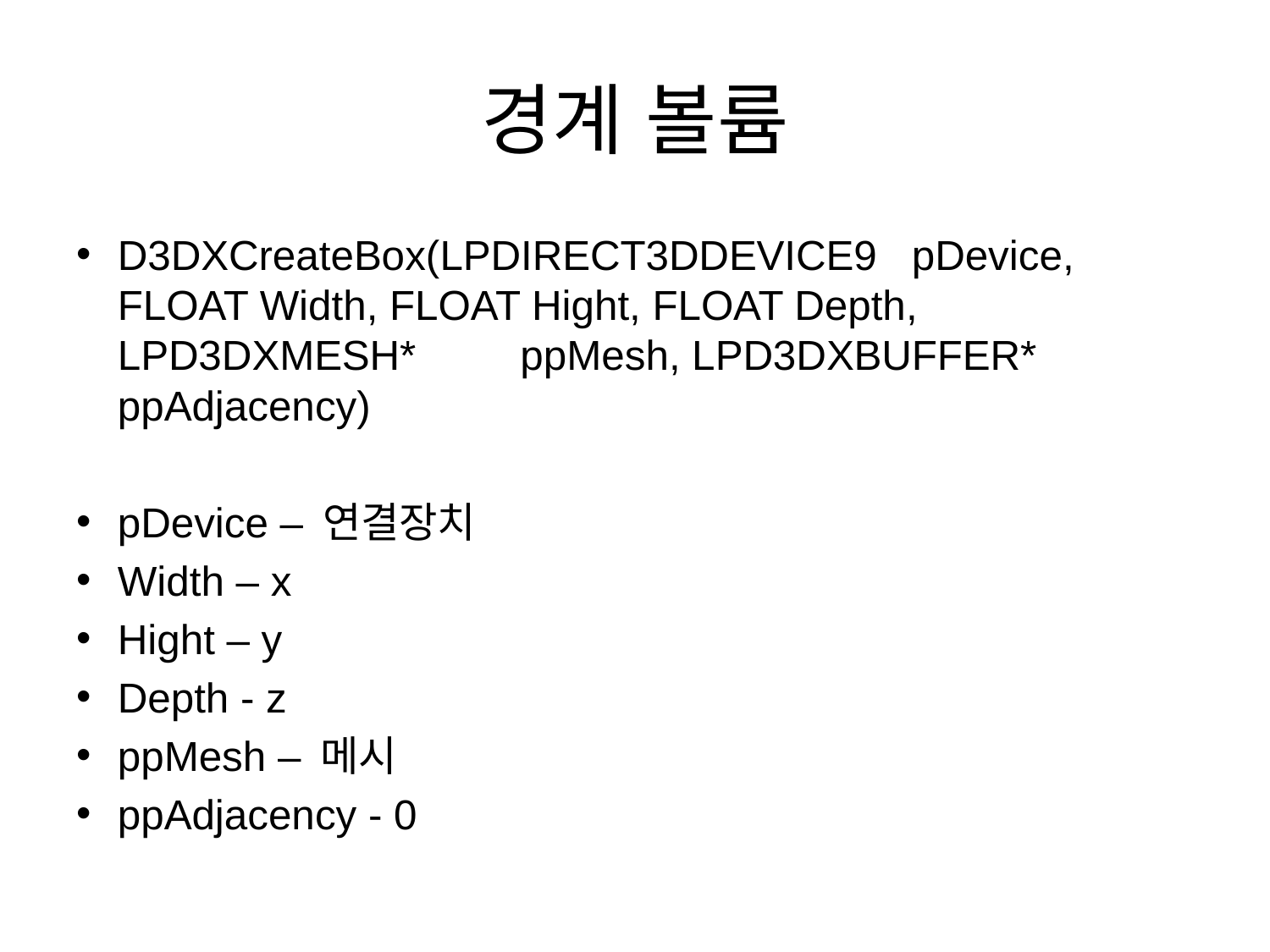

# 경계 볼륨
D3DXCreateBox(LPDIRECT3DDEVICE9   pDevice, FLOAT Width, FLOAT Hight, FLOAT Depth, LPD3DXMESH*         ppMesh, LPD3DXBUFFER* ppAdjacency)

pDevice – 연결장치
Width – x
Hight – y
Depth - z
ppMesh – 메시
ppAdjacency - 0